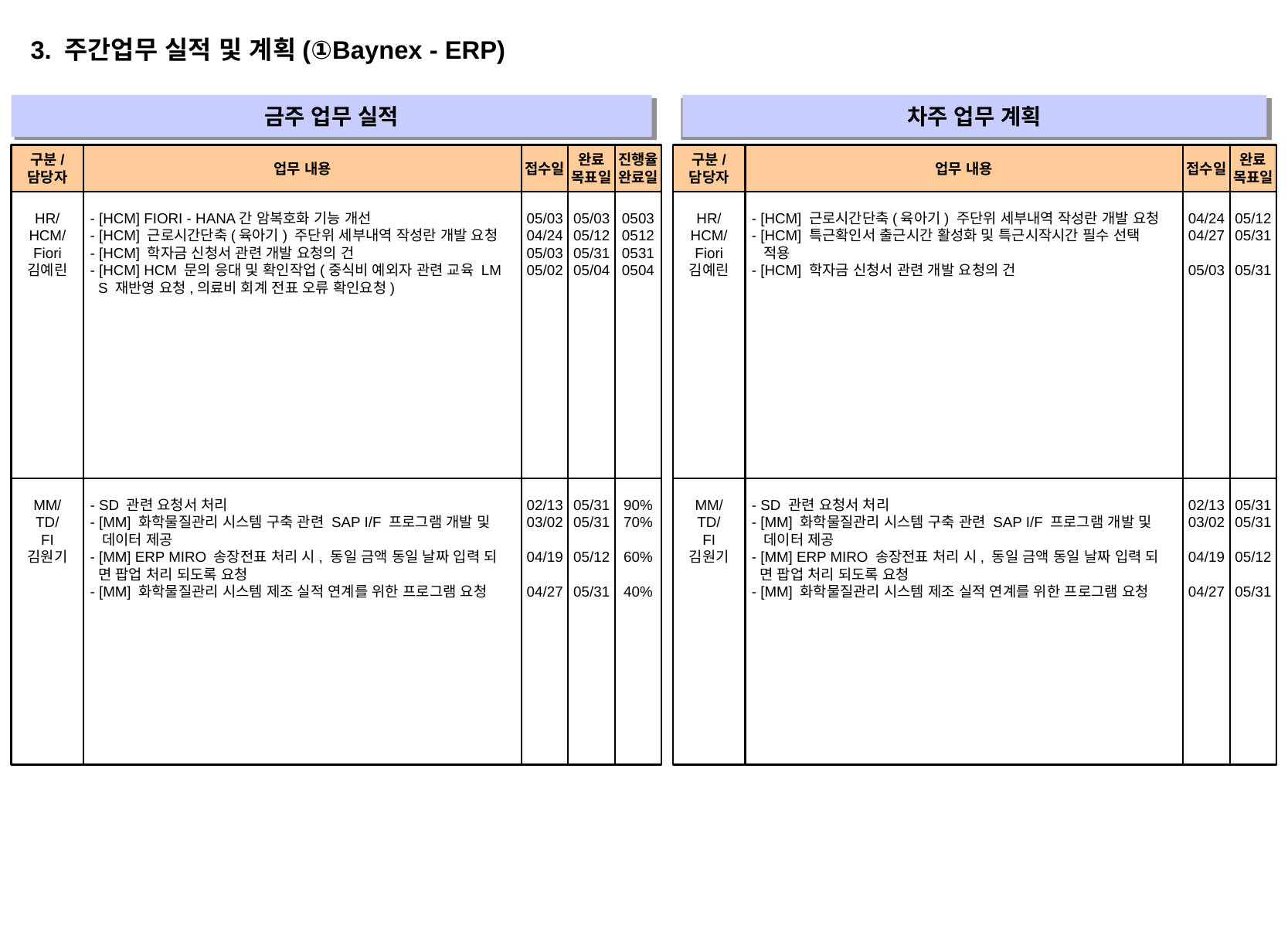

3. 주간업무 실적 및 계획(①Baynex - ERP)
금주 업무 실적
차주 업무 계획
" "
" "
구분/
담당자
업무 내용
접수일
완료
목표일
진행율
완료일
구분/
담당자
업무 내용
접수일
완료
목표일
HR/
HCM/
Fiori
김예린

- [HCM] FIORI - HANA간 암복호화 기능 개선
- [HCM] 근로시간단축(육아기) 주단위 세부내역 작성란 개발 요청
- [HCM] 학자금 신청서 관련 개발 요청의 건
- [HCM] HCM 문의 응대 및 확인작업(중식비 예외자 관련 교육 LM
  S 재반영 요청,의료비 회계 전표 오류 확인요청)
05/03
04/24
05/03
05/02
05/03
05/12
05/31
05/04
0503
0512
0531
0504
HR/
HCM/
Fiori
김예린

- [HCM] 근로시간단축(육아기) 주단위 세부내역 작성란 개발 요청
- [HCM] 특근확인서 출근시간 활성화 및 특근시작시간 필수 선택
   적용
- [HCM] 학자금 신청서 관련 개발 요청의 건
04/24
04/27
05/03
05/12
05/31
05/31
MM/
TD/
FI
김원기

- SD 관련 요청서 처리
- [MM] 화학물질관리 시스템 구축 관련 SAP I/F 프로그램 개발 및
   데이터 제공
- [MM] ERP MIRO 송장전표 처리 시, 동일 금액 동일 날짜 입력 되
  면 팝업 처리 되도록 요청
- [MM] 화학물질관리 시스템 제조 실적 연계를 위한 프로그램 요청
02/13
03/02
04/19
04/27
05/31
05/31
05/12
05/31
90%
70%
60%
40%
MM/
TD/
FI
김원기

- SD 관련 요청서 처리
- [MM] 화학물질관리 시스템 구축 관련 SAP I/F 프로그램 개발 및
   데이터 제공
- [MM] ERP MIRO 송장전표 처리 시, 동일 금액 동일 날짜 입력 되
  면 팝업 처리 되도록 요청
- [MM] 화학물질관리 시스템 제조 실적 연계를 위한 프로그램 요청
02/13
03/02
04/19
04/27
05/31
05/31
05/12
05/31